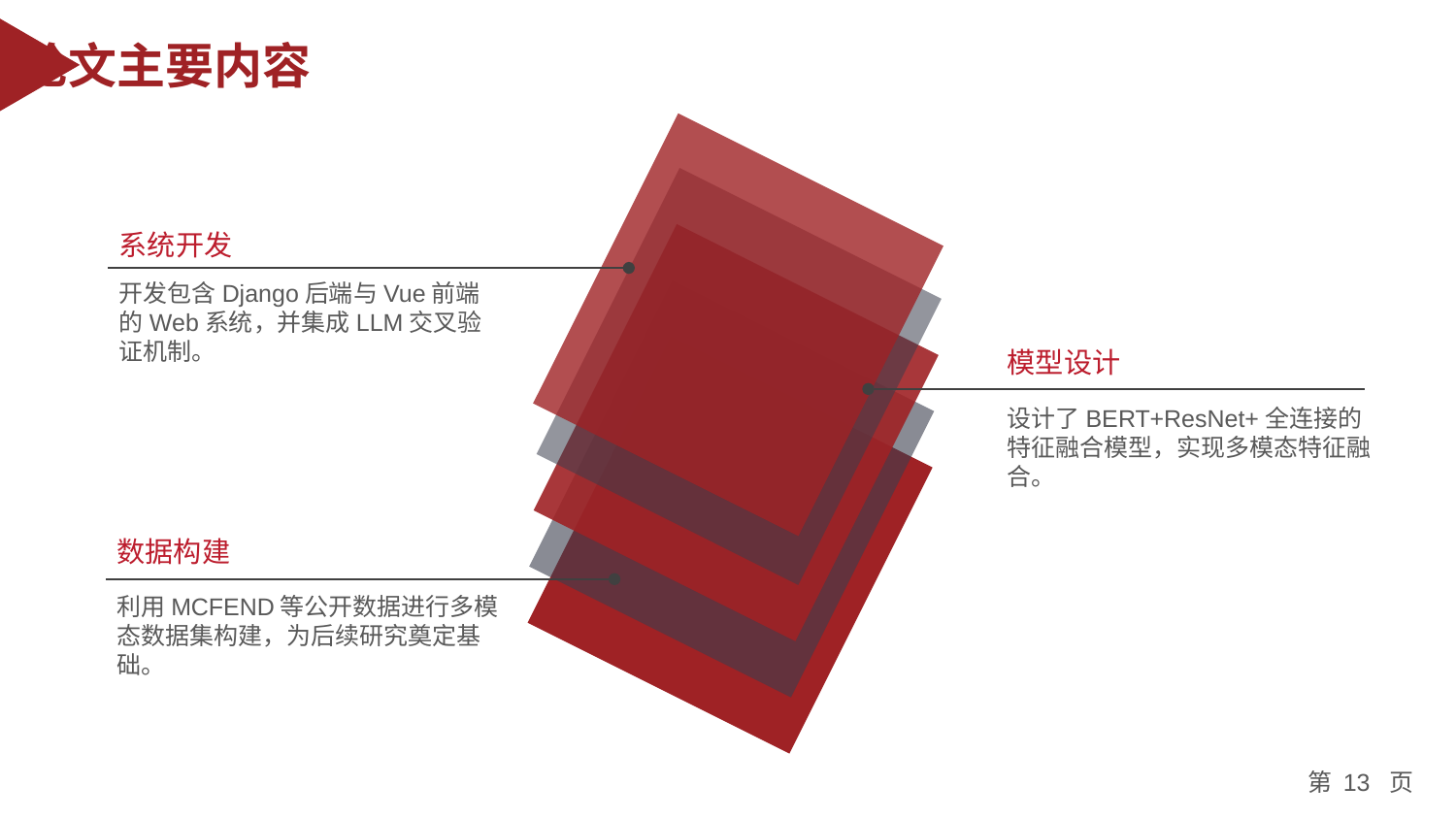

论文主要内容

系统开发

开发包含Django后端与Vue前端的Web系统，并集成LLM交叉验证机制。

模型设计

设计了BERT+ResNet+全连接的特征融合模型，实现多模态特征融合。

数据构建
利用MCFEND等公开数据进行多模态数据集构建，为后续研究奠定基础。